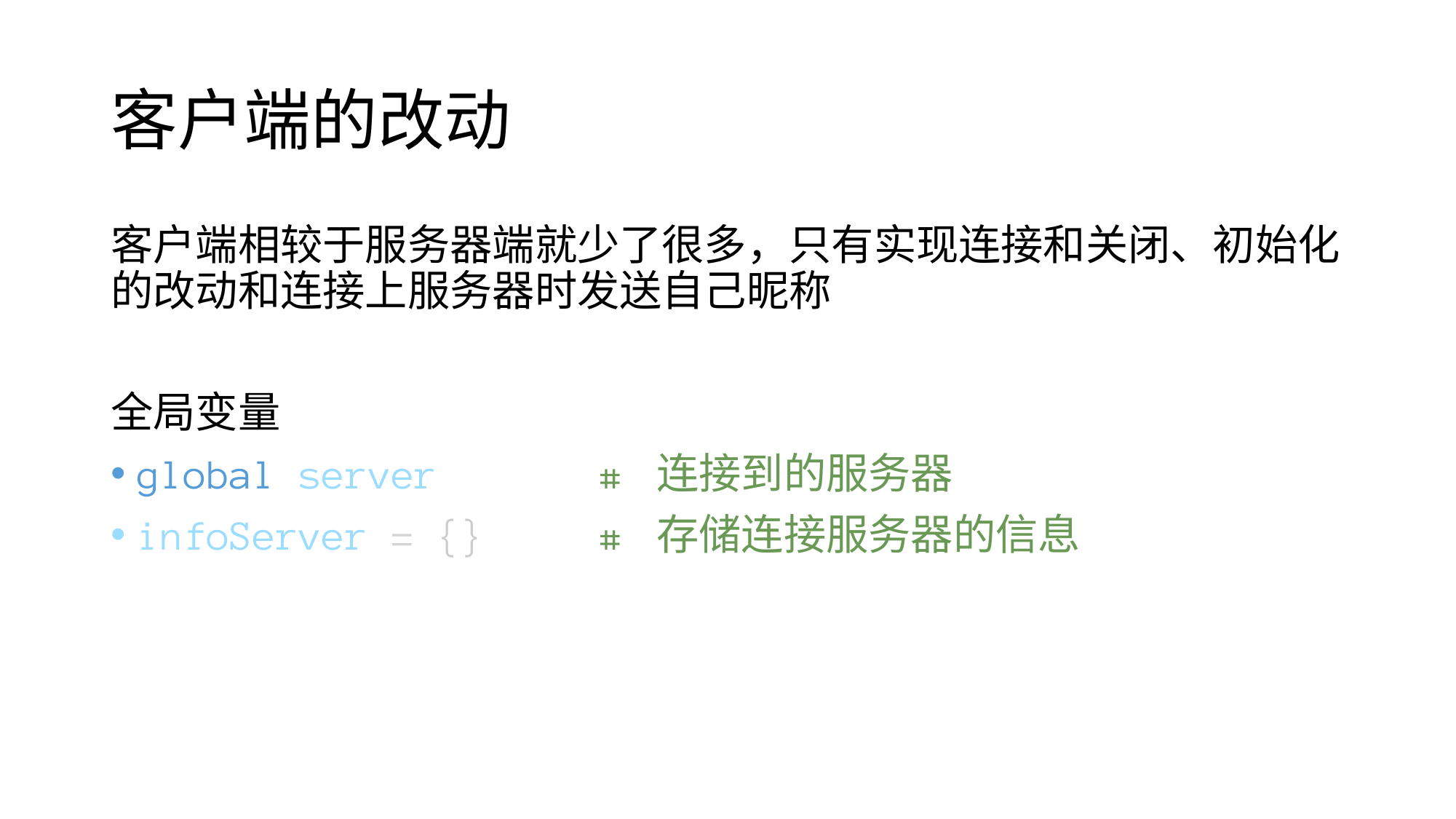

# 客户端的改动
客户端相较于服务器端就少了很多，只有实现连接和关闭、初始化的改动和连接上服务器时发送自己昵称

全局变量
global server       # 连接到的服务器
infoServer = {}     # 存储连接服务器的信息